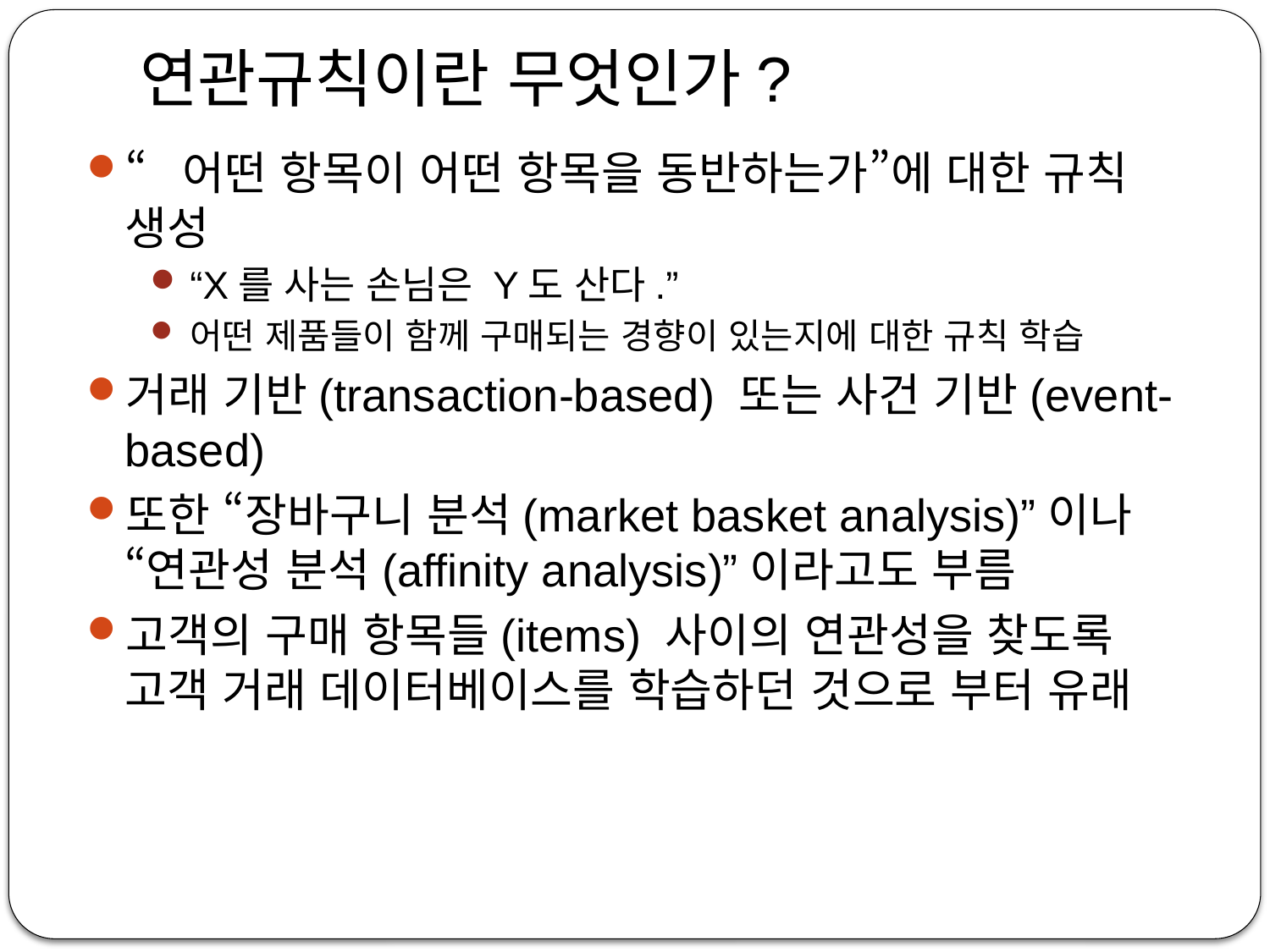

# 연관규칙이란 무엇인가?
“어떤 항목이 어떤 항목을 동반하는가”에 대한 규칙 생성
“X를 사는 손님은 Y도 산다.”
어떤 제품들이 함께 구매되는 경향이 있는지에 대한 규칙 학습
거래 기반(transaction-based) 또는 사건 기반(event-based)
또한 “장바구니 분석(market basket analysis)”이나 “연관성 분석(affinity analysis)”이라고도 부름
고객의 구매 항목들(items) 사이의 연관성을 찾도록 고객 거래 데이터베이스를 학습하던 것으로 부터 유래